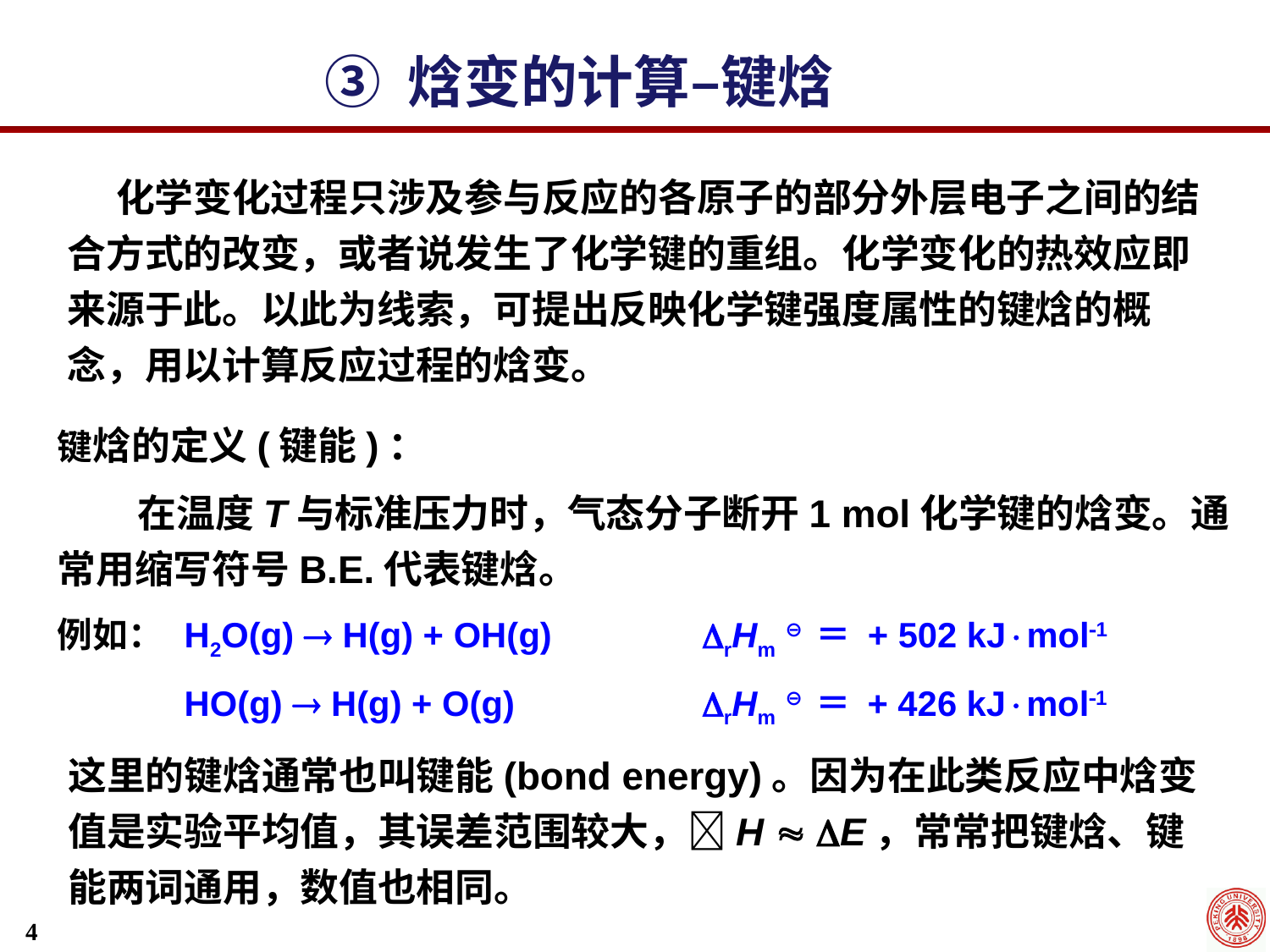

③ 焓变的计算–键焓

     化学变化过程只涉及参与反应的各原子的部分外层电子之间的结合方式的改变，或者说发生了化学键的重组。化学变化的热效应即来源于此。以此为线索，可提出反映化学键强度属性的键焓的概念，用以计算反应过程的焓变。
键焓的定义(键能)：
        在温度T与标准压力时，气态分子断开1 mol化学键的焓变。通常用缩写符号B.E.代表键焓。
例如：	H2O(g) → H(g) + OH(g)		 ΔrHm ⊖  ＝ + 502 kJ⋅mol−1
	HO(g) → H(g) + O(g)		 ΔrHm ⊖   ＝ + 426 kJ⋅mol−1
这里的键焓通常也叫键能(bond energy)。因为在此类反应中焓变值是实验平均值，其误差范围较大，ΔH ≈ ΔE，常常把键焓、键能两词通用，数值也相同。
4